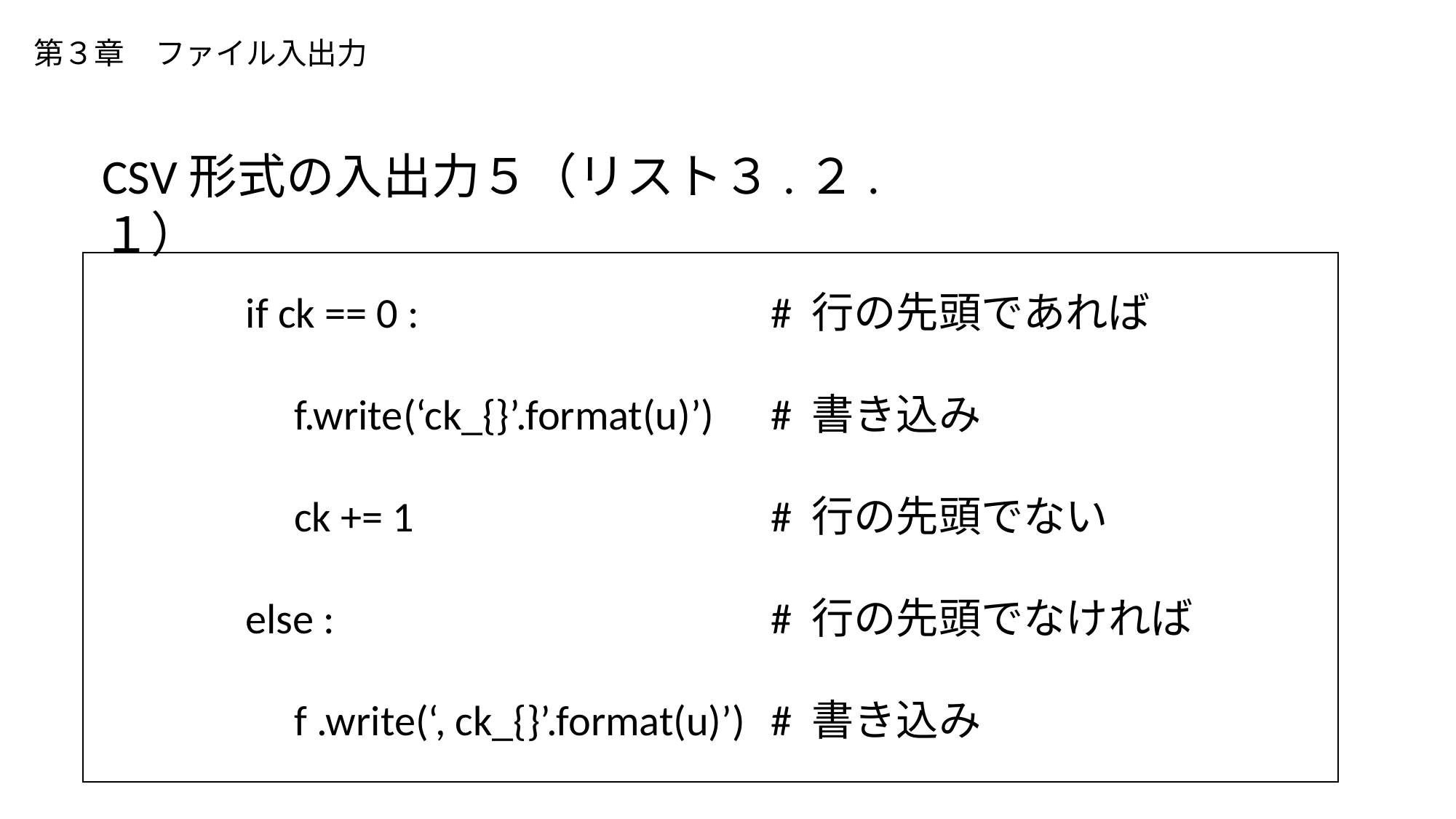

# 第３章　ファイル入出力
CSV形式の入出力５（リスト３.２.１）

          if ck == 0 :

               f.write(‘ck_{}’.format(u)’)

               ck += 1

          else :

               f .write(‘, ck_{}’.format(u)’)
# 行の先頭であれば

# 書き込み

# 行の先頭でない

# 行の先頭でなければ

# 書き込み